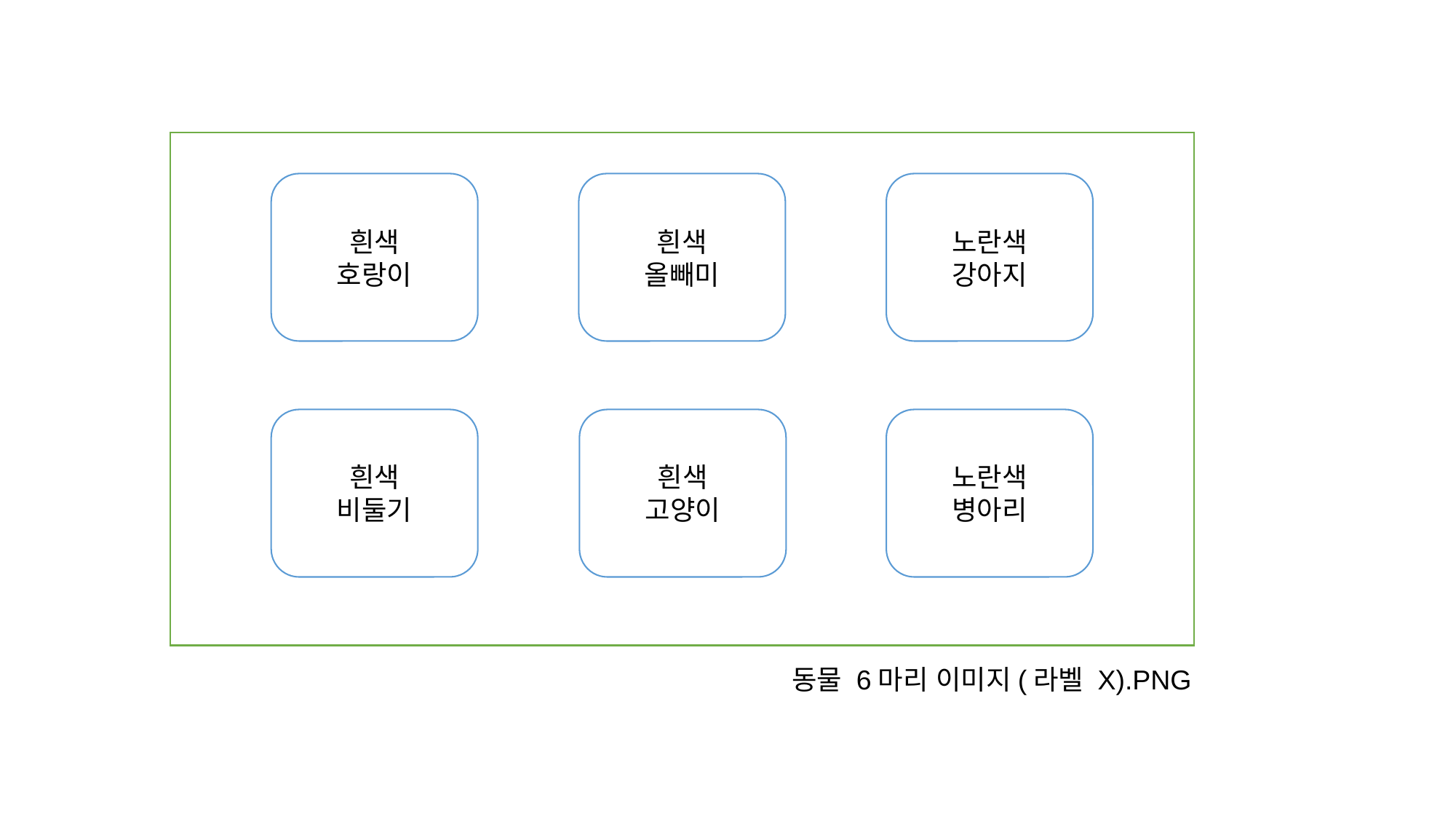

흰색
호랑이
흰색
올빼미
노란색
강아지
흰색
비둘기
흰색
고양이
노란색
병아리
동물 6마리 이미지(라벨 X).PNG